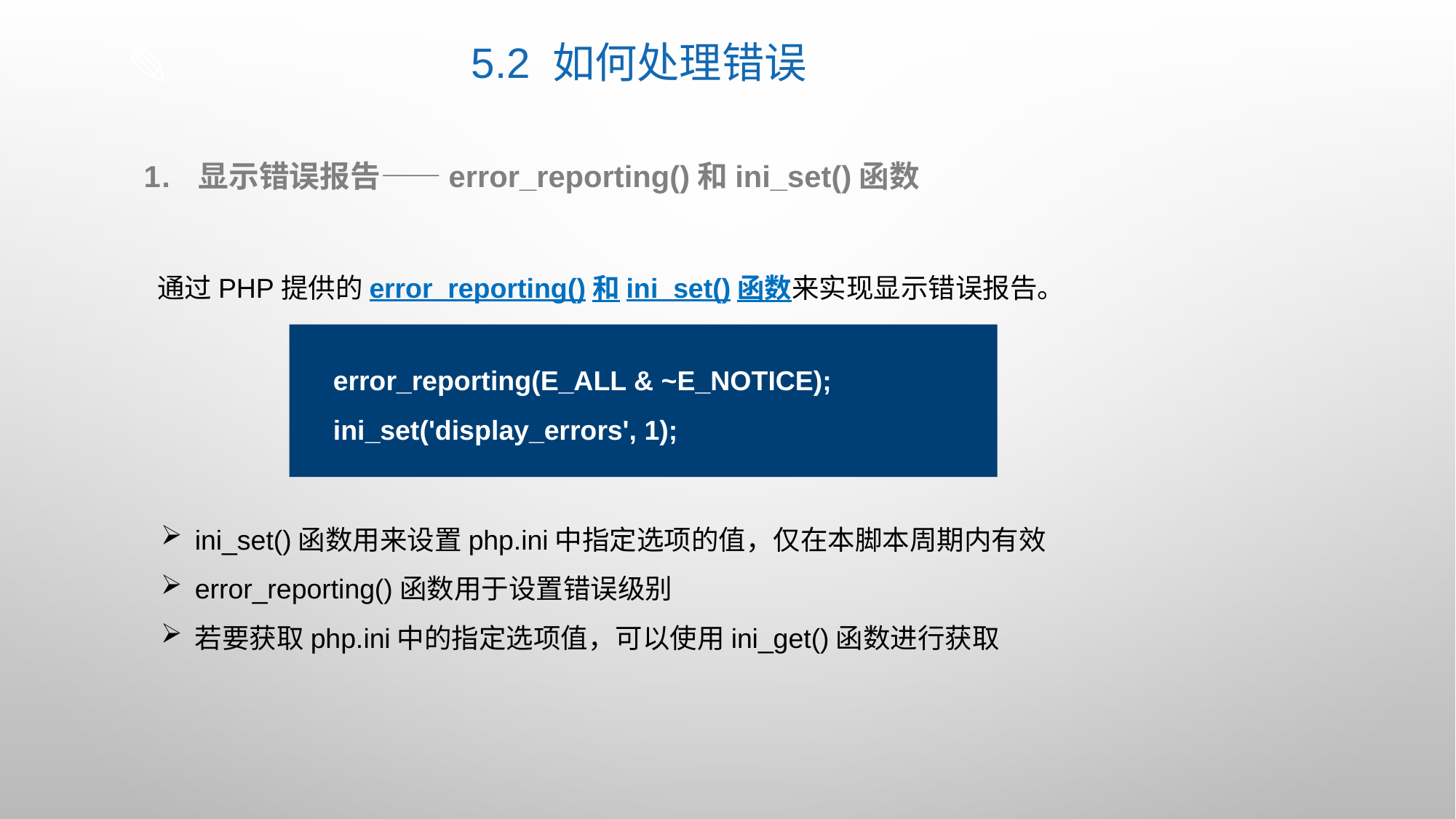

# 5.2 如何处理错误
显示错误报告——error_reporting()和ini_set()函数
通过PHP提供的error_reporting()和ini_set()函数来实现显示错误报告。

error_reporting(E_ALL & ~E_NOTICE);
ini_set('display_errors', 1);
ini_set()函数用来设置php.ini中指定选项的值，仅在本脚本周期内有效
error_reporting()函数用于设置错误级别
若要获取php.ini中的指定选项值，可以使用ini_get()函数进行获取